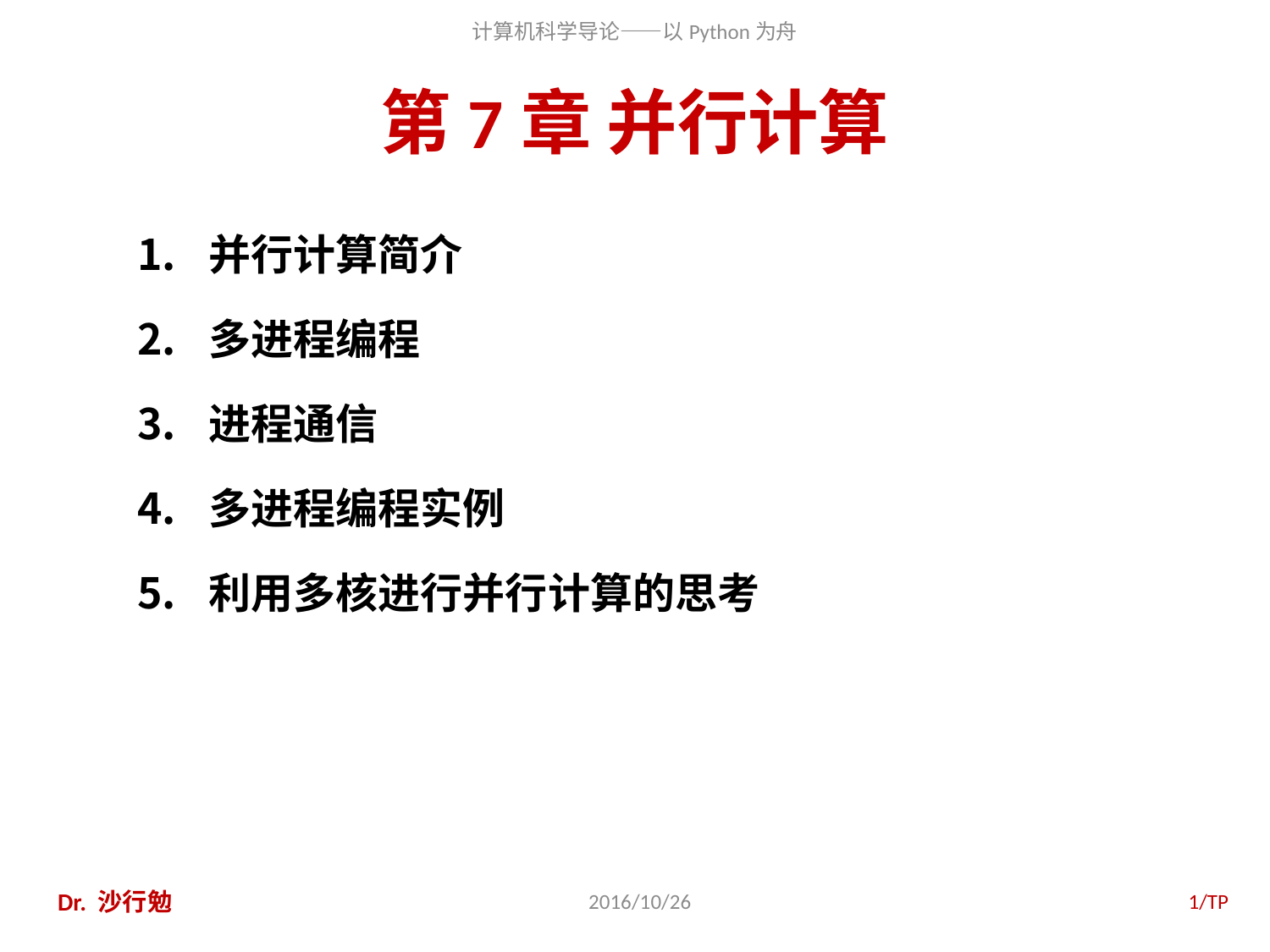

# 第7章 并行计算
并行计算简介
多进程编程
进程通信
多进程编程实例
利用多核进行并行计算的思考
Dr. 沙行勉
2016/10/26
1/TP